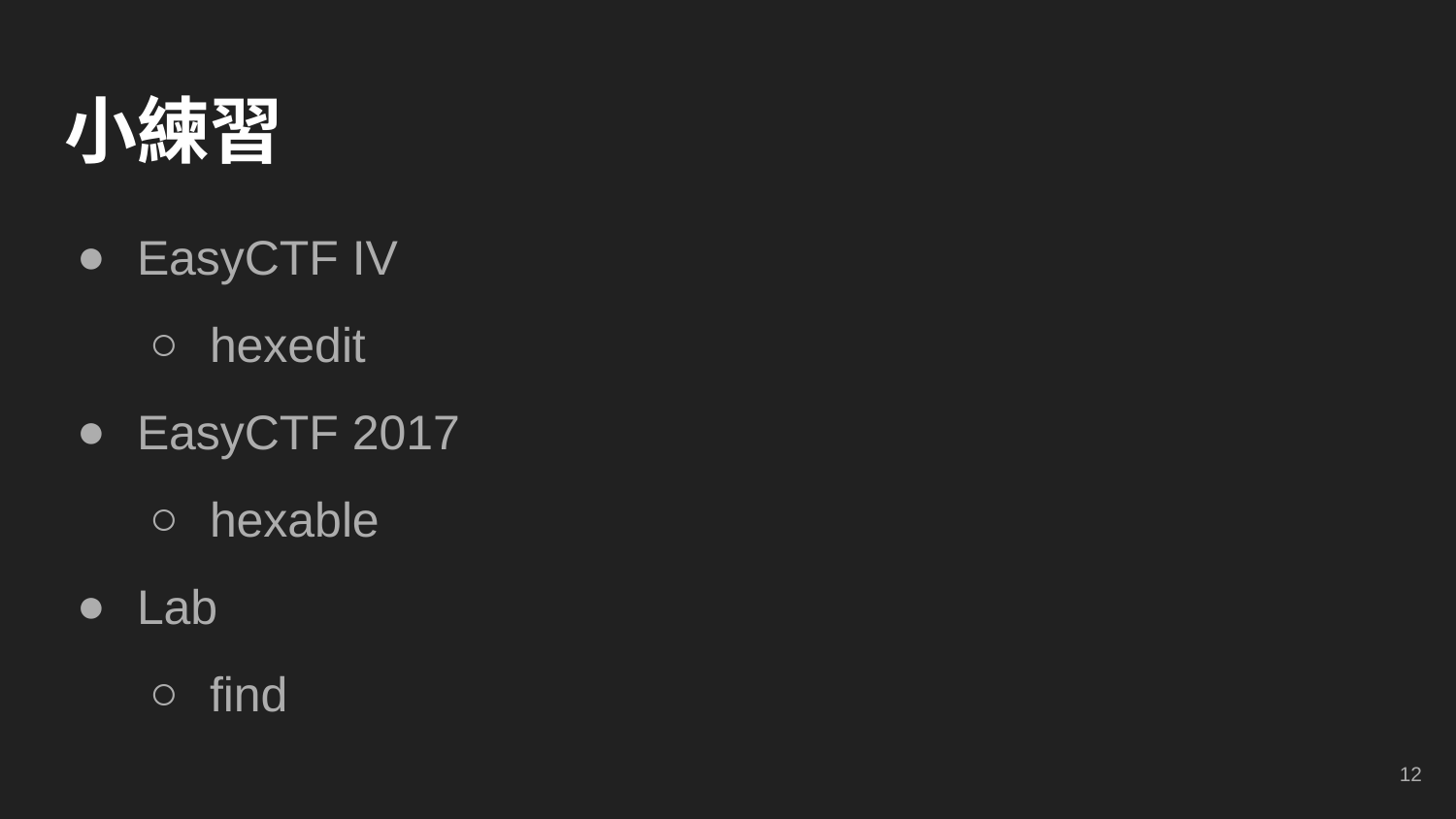

# 小練習
EasyCTF IV
hexedit
EasyCTF 2017
hexable
Lab
find
12